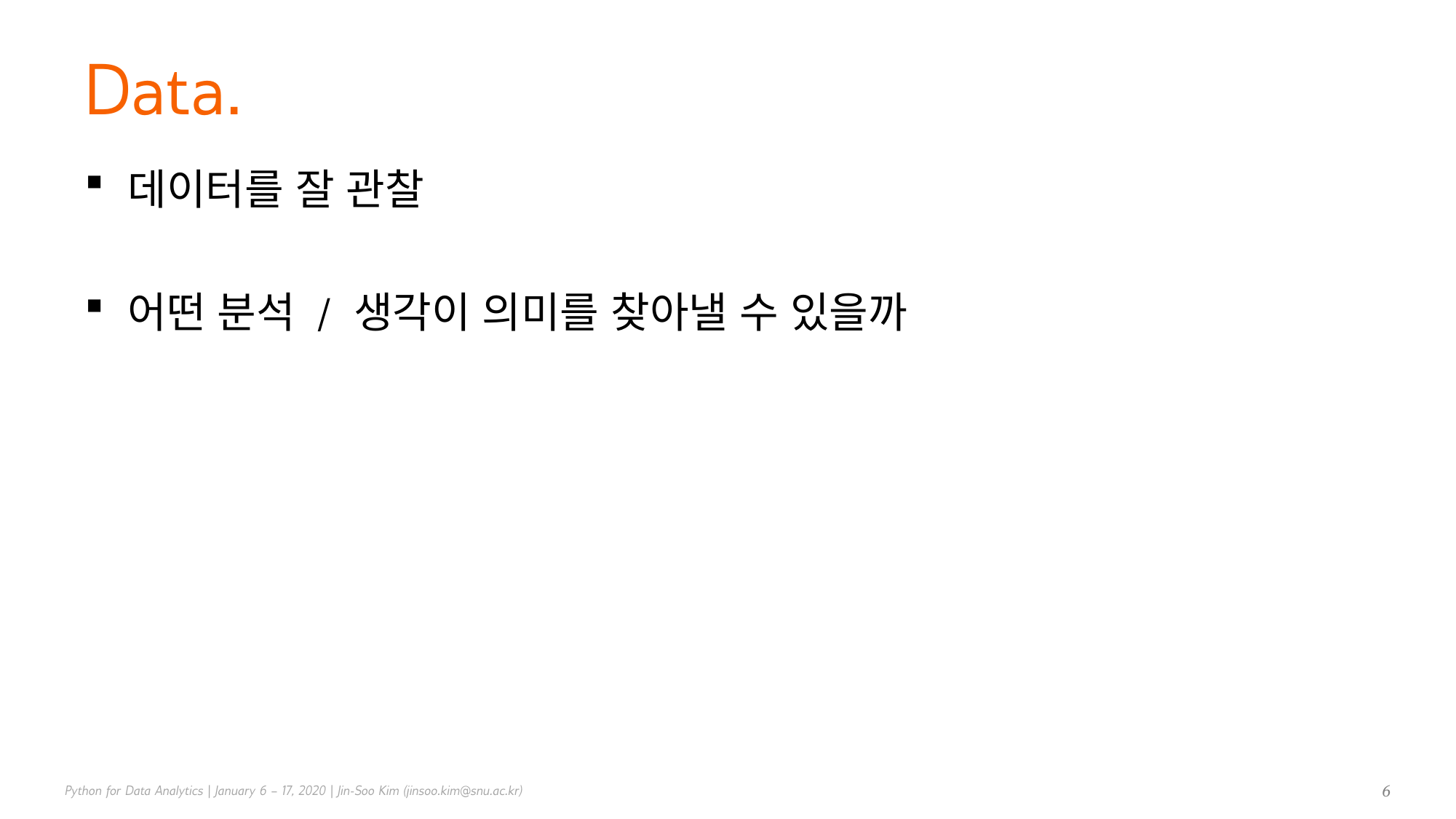

# Data.
데이터를 잘 관찰

어떤 분석 / 생각이 의미를 찾아낼 수 있을까